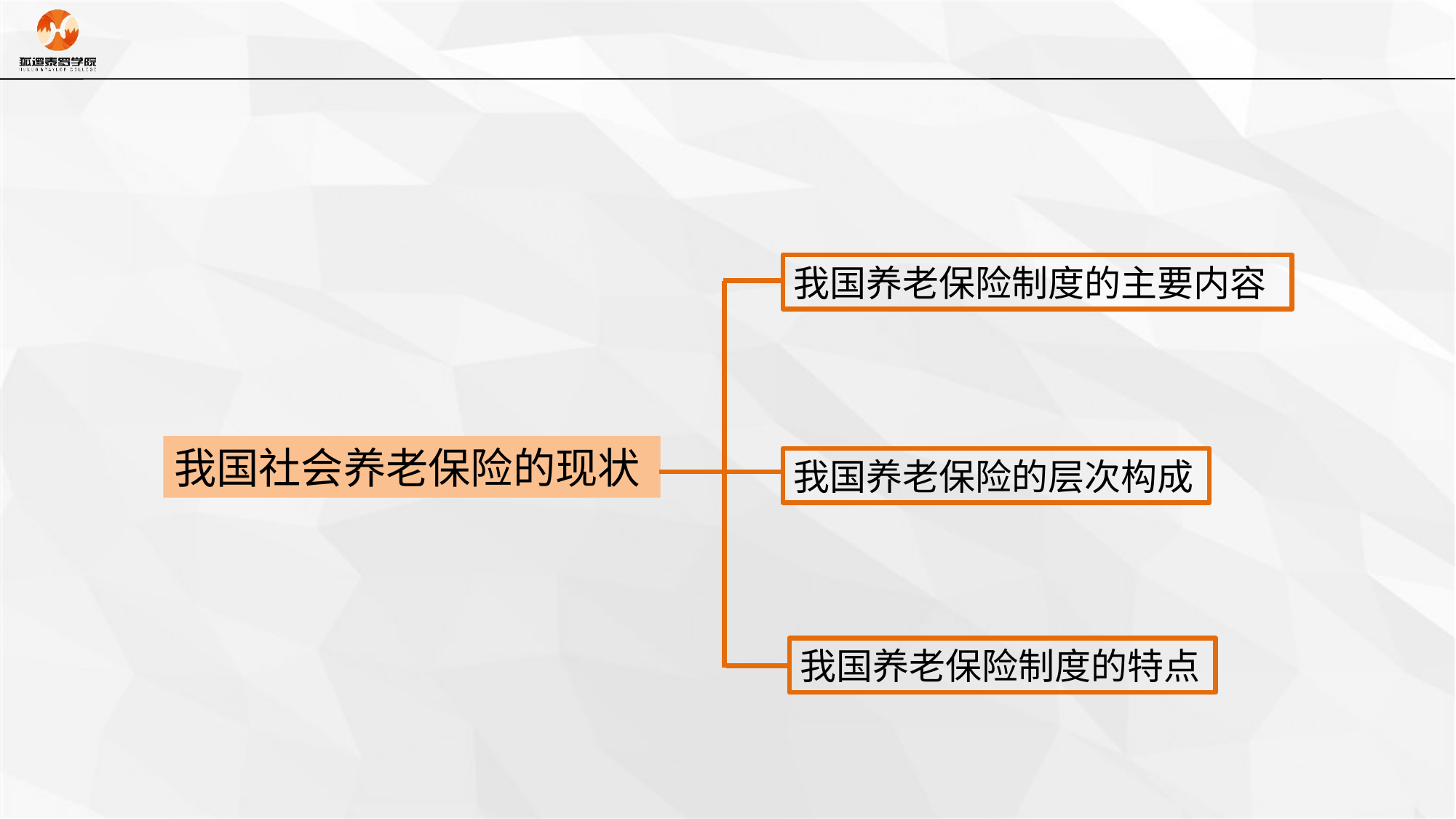

我国养老保险制度的主要内容
我国社会养老保险的现状
我国养老保险的层次构成
我国养老保险制度的特点